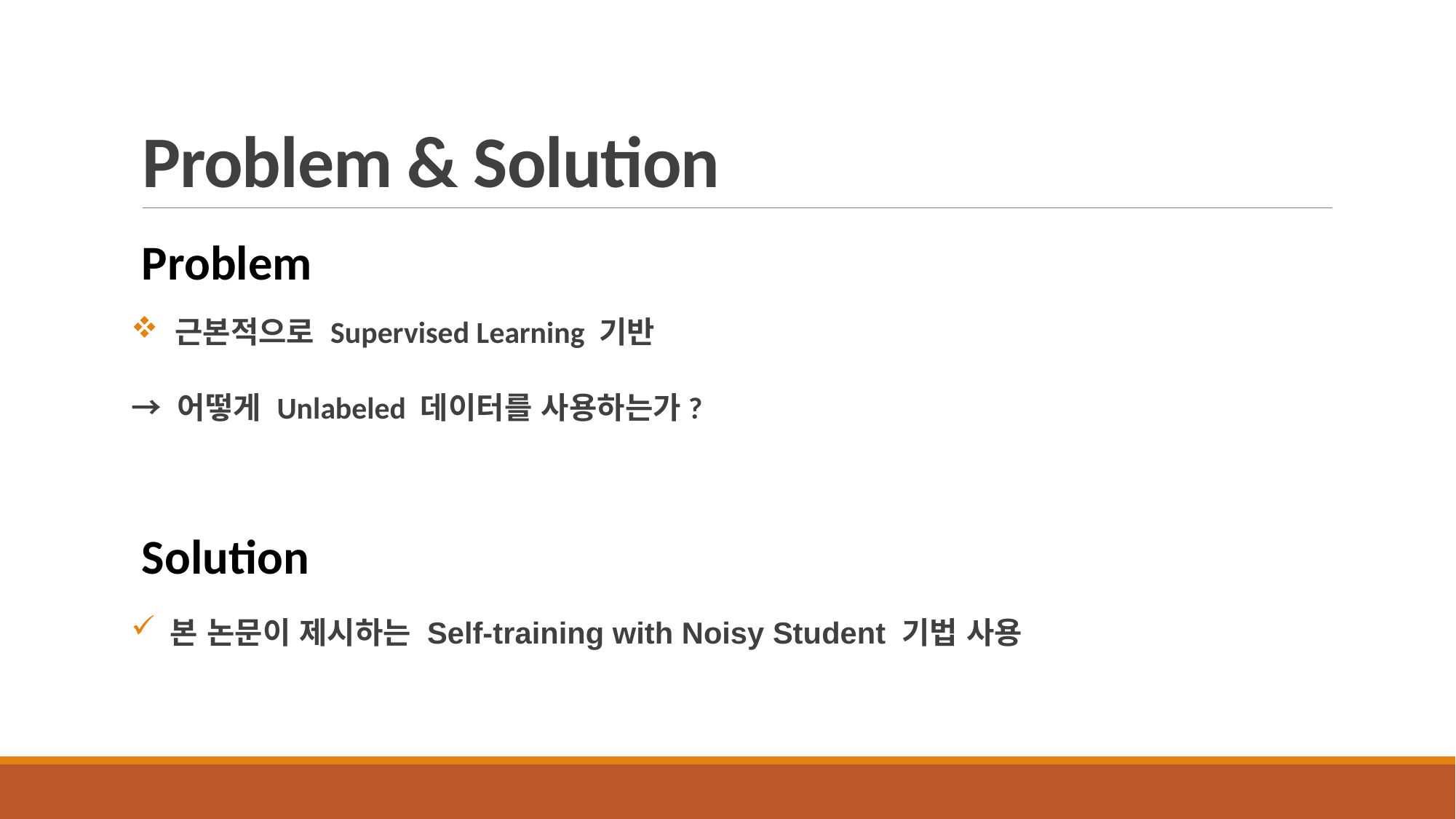

# Problem & Solution
Problem
 근본적으로 Supervised Learning 기반
→ 어떻게 Unlabeled 데이터를 사용하는가?

Solution
 본 논문이 제시하는 Self-training with Noisy Student 기법 사용